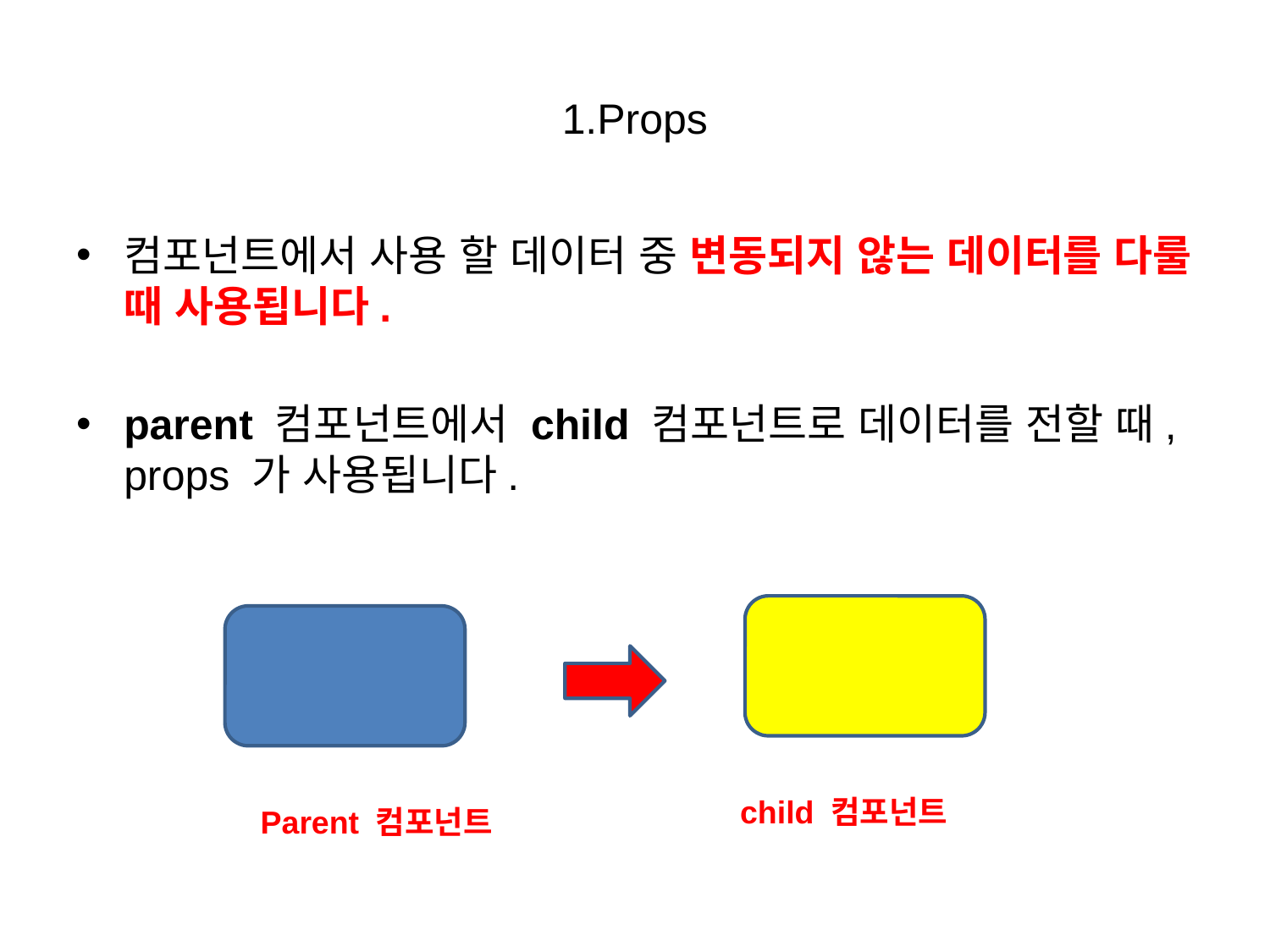

# 1.Props
컴포넌트에서 사용 할 데이터 중 변동되지 않는 데이터를 다룰 때 사용됩니다.

parent 컴포넌트에서 child 컴포넌트로 데이터를 전할 때, props 가 사용됩니다.

child 컴포넌트
Parent 컴포넌트